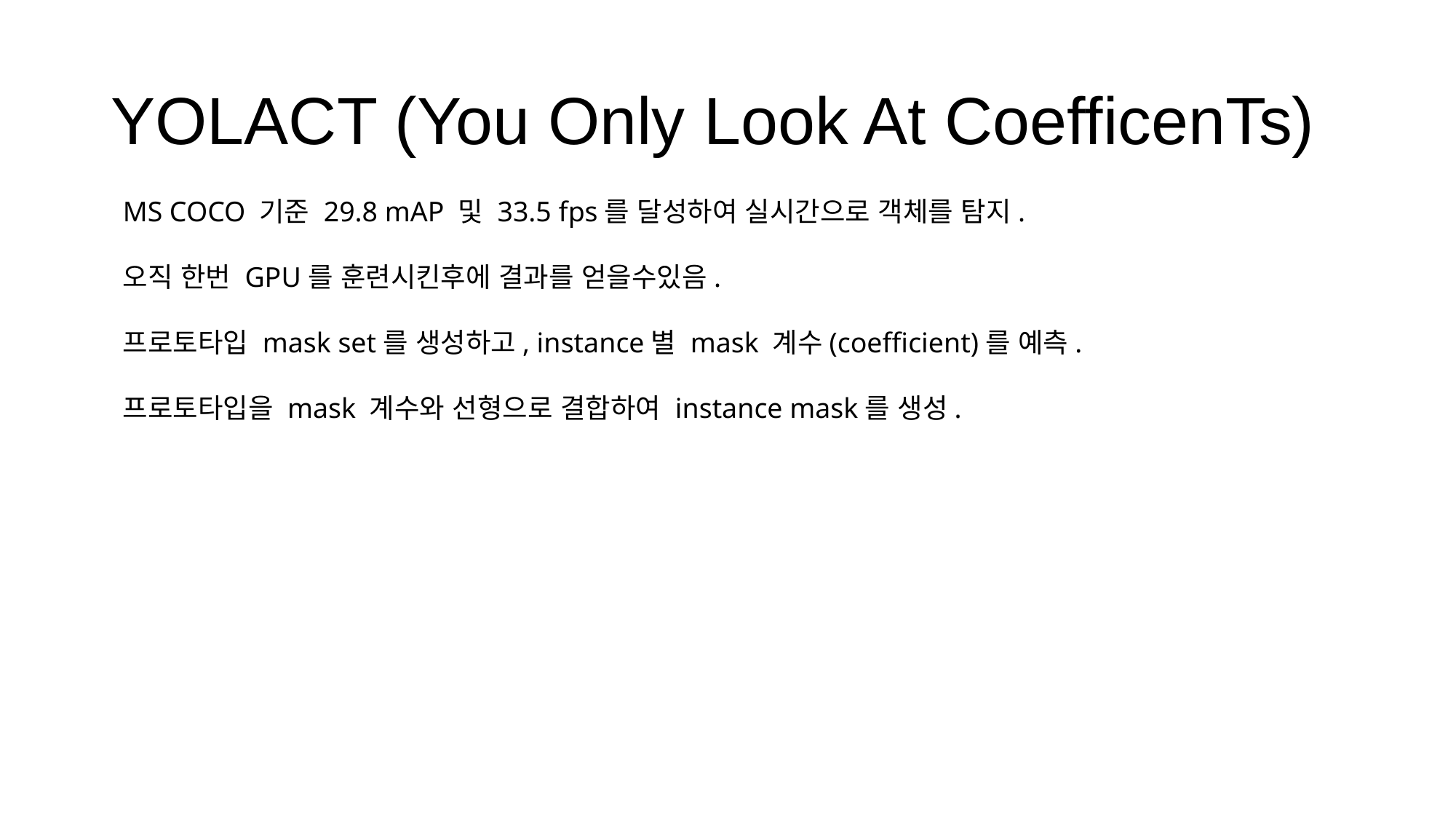

# YOLACT (You Only Look At CoefficenTs)
MS COCO 기준 29.8 mAP 및 33.5 fps를 달성하여 실시간으로 객체를 탐지.

오직 한번 GPU를 훈련시킨후에 결과를 얻을수있음.

프로토타입 mask set를 생성하고, instance별 mask 계수(coefficient)를 예측.

프로토타입을 mask 계수와 선형으로 결합하여 instance mask를 생성.